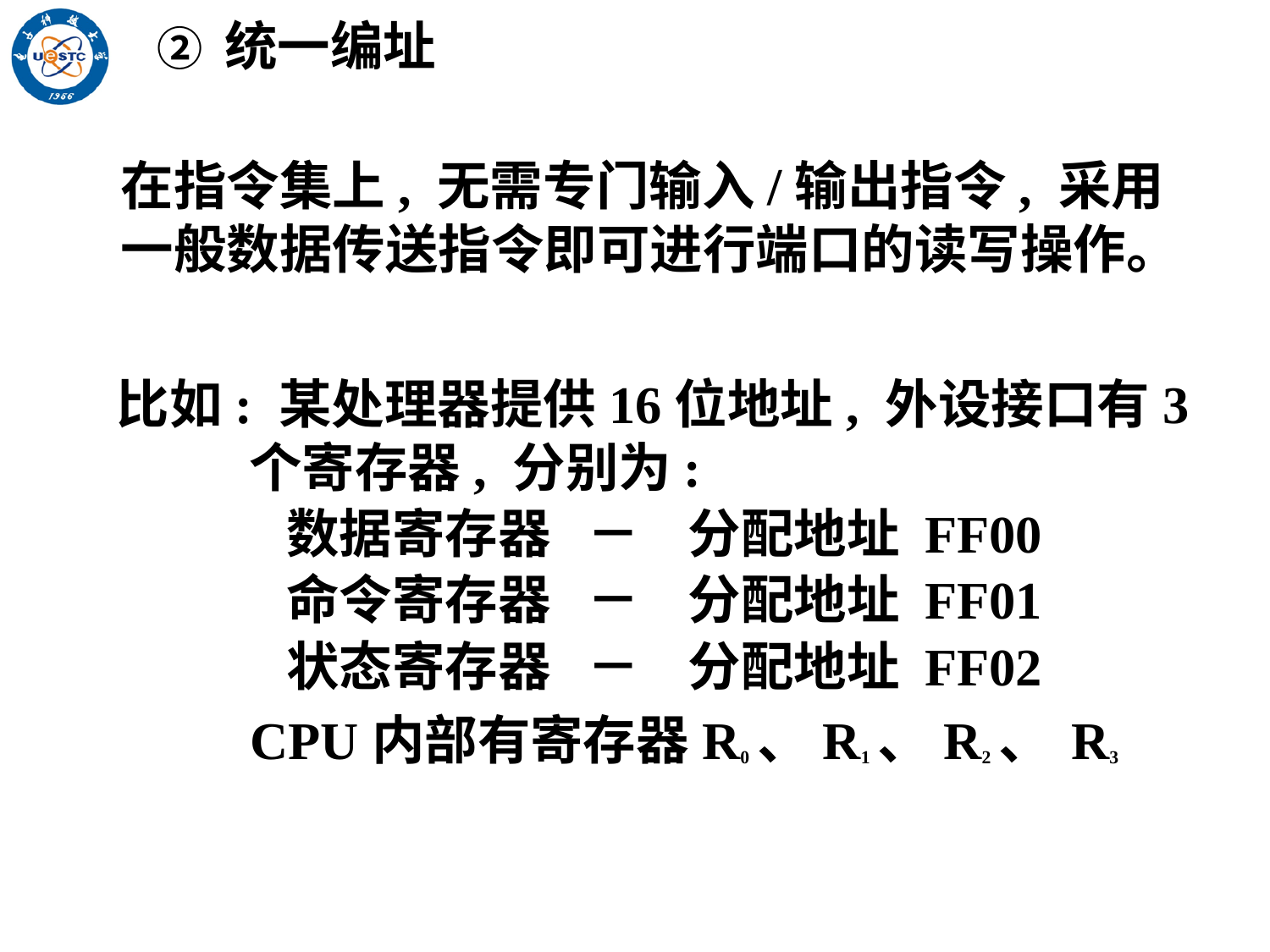

② 统一编址
在指令集上, 无需专门输入/输出指令, 采用一般数据传送指令即可进行端口的读写操作。
比如: 某处理器提供16位地址, 外设接口有3个寄存器, 分别为:
             数据寄存器   －    分配地址 FF00
             命令寄存器   －    分配地址 FF01
             状态寄存器   －    分配地址 FF02
          CPU内部有寄存器R0、R1、R2、 R3